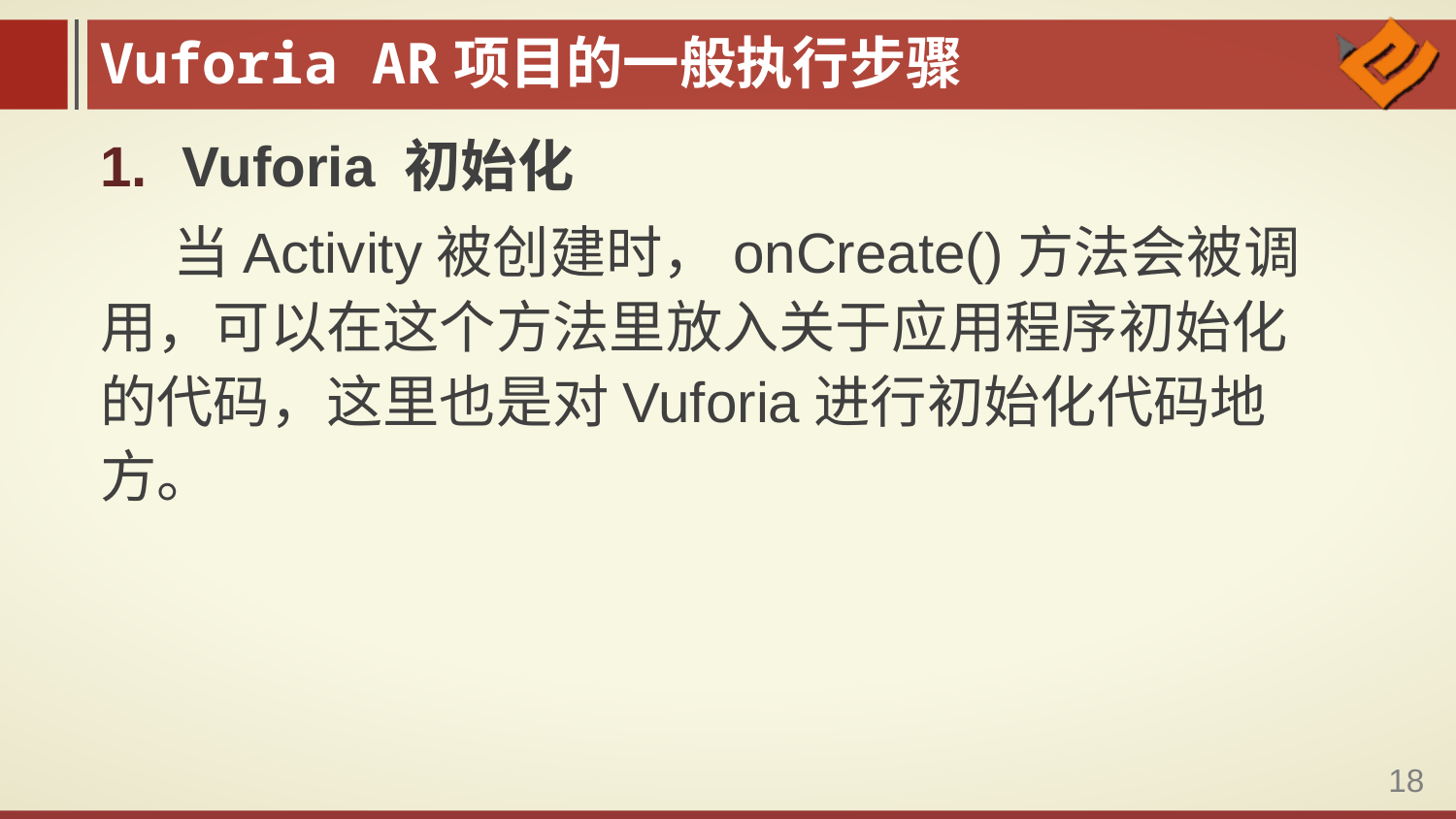

Vuforia AR项目的一般执行步骤
Vuforia 初始化
当Activity被创建时，onCreate()方法会被调用，可以在这个方法里放入关于应用程序初始化的代码，这里也是对Vuforia进行初始化代码地方。